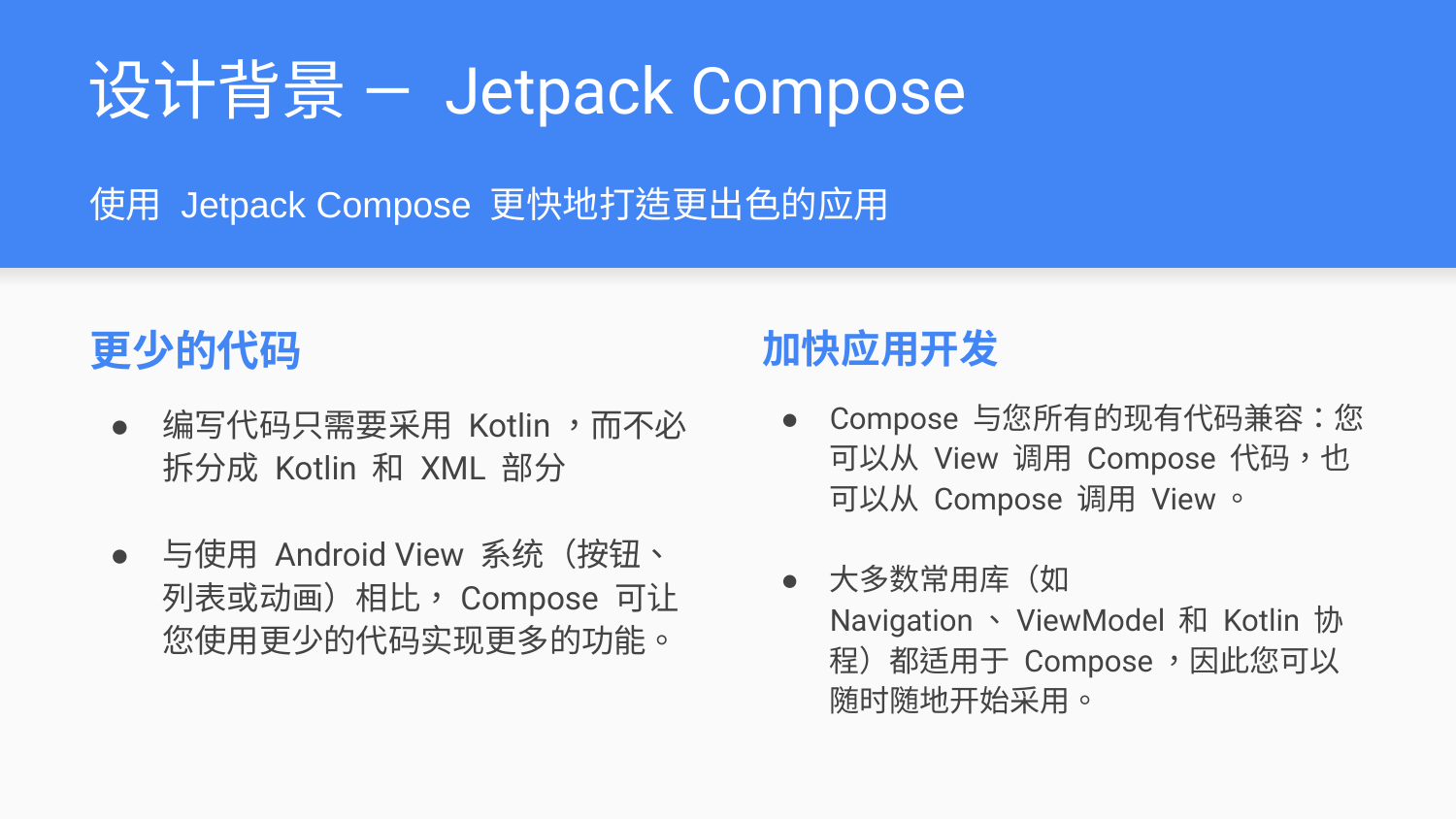

设计背景 — Jetpack Compose
# 使用 Jetpack Compose 更快地打造更出色的应用
更少的代码
编写代码只需要采用 Kotlin，而不必拆分成 Kotlin 和 XML 部分

与使用 Android View 系统（按钮、列表或动画）相比，Compose 可让您使用更少的代码实现更多的功能。

加快应用开发
Compose 与您所有的现有代码兼容：您可以从 View 调用 Compose 代码，也可以从 Compose 调用 View。

大多数常用库（如 Navigation、ViewModel 和 Kotlin 协程）都适用于 Compose，因此您可以随时随地开始采用。